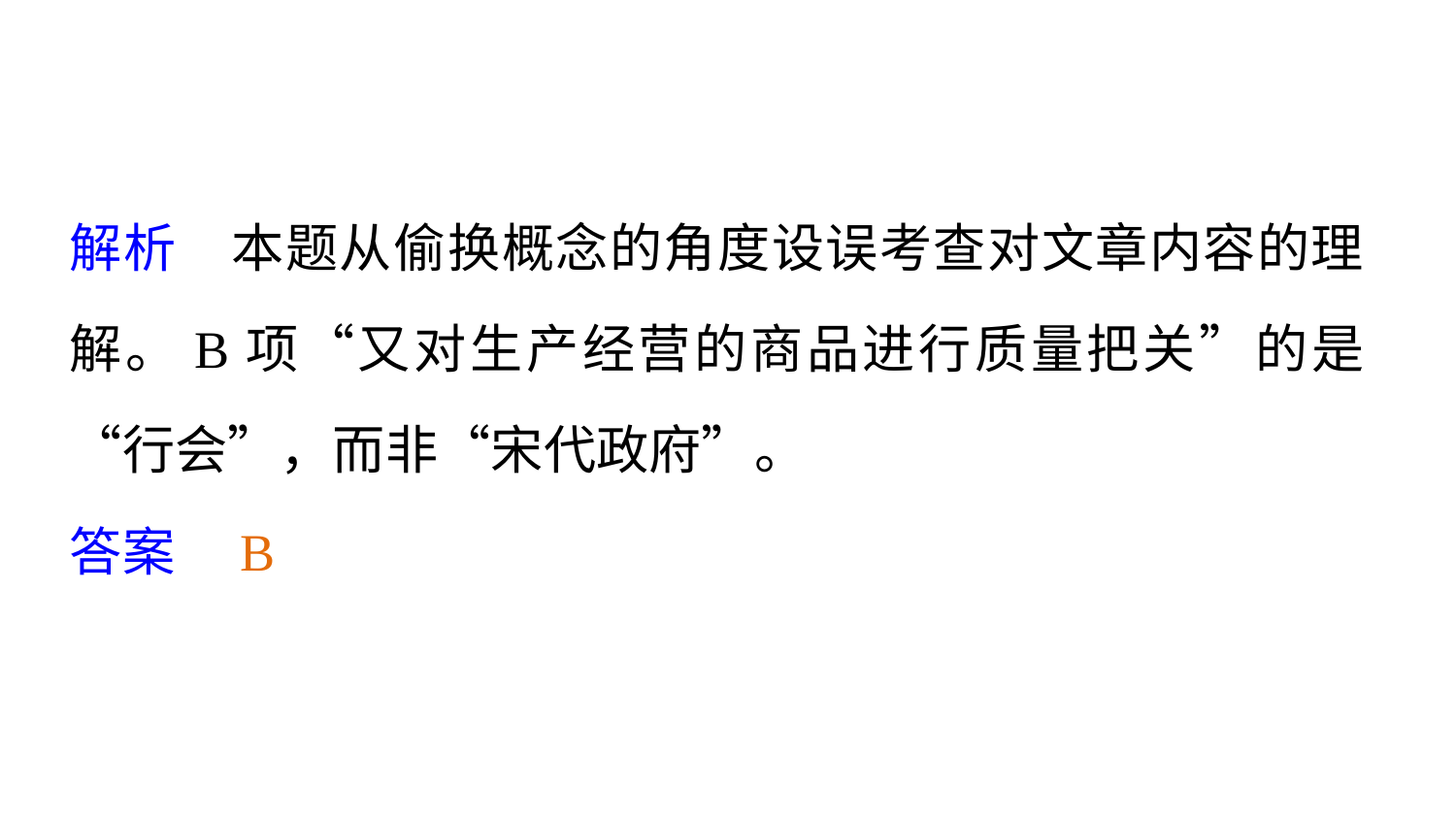

解析　本题从偷换概念的角度设误考查对文章内容的理解。B项“又对生产经营的商品进行质量把关”的是“行会”，而非“宋代政府”。
答案　B